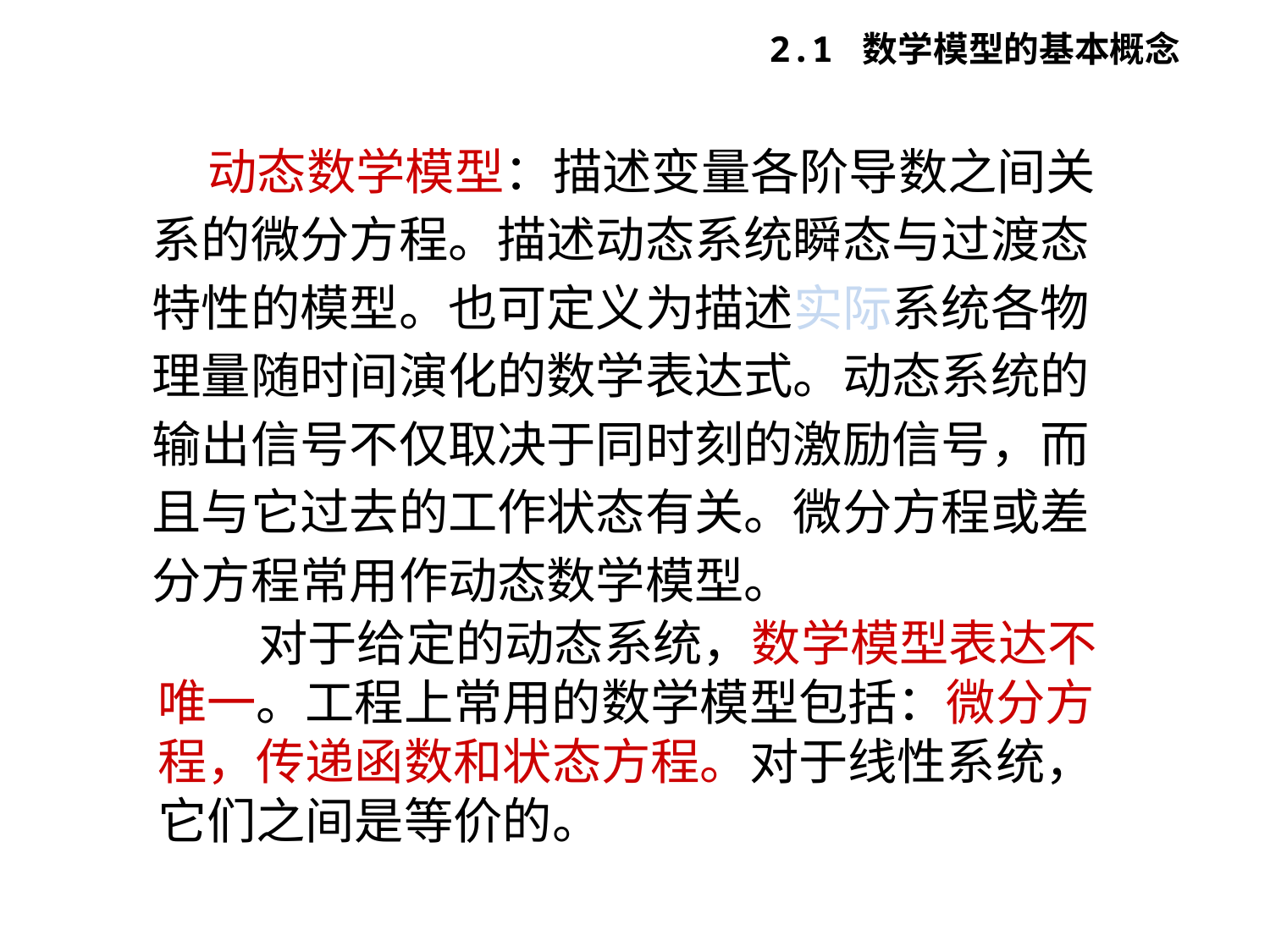

2.1 数学模型的基本概念
    动态数学模型：描述变量各阶导数之间关系的微分方程。描述动态系统瞬态与过渡态特性的模型。也可定义为描述实际系统各物理量随时间演化的数学表达式。动态系统的输出信号不仅取决于同时刻的激励信号，而且与它过去的工作状态有关。微分方程或差分方程常用作动态数学模型。
             对于给定的动态系统，数学模型表达不唯一。工程上常用的数学模型包括：微分方程，传递函数和状态方程。对于线性系统，它们之间是等价的。
192
7